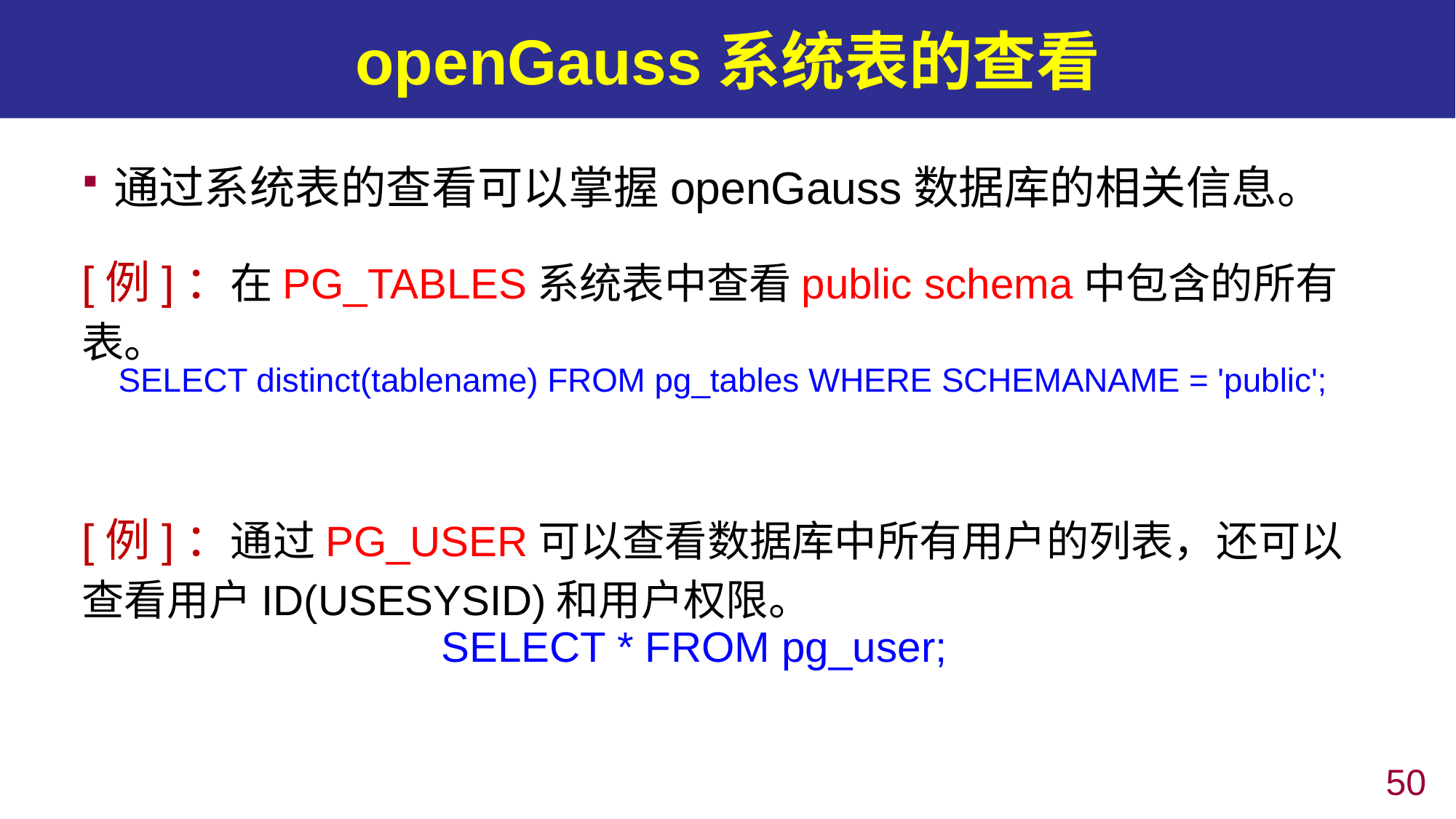

# openGauss系统表的查看
通过系统表的查看可以掌握openGauss数据库的相关信息。

[例]：在PG_TABLES系统表中查看public schema中包含的所有表。

[例]：通过PG_USER可以查看数据库中所有用户的列表，还可以查看用户ID(USESYSID)和用户权限。
SELECT distinct(tablename) FROM pg_tables WHERE SCHEMANAME = 'public';
SELECT * FROM pg_user;
50